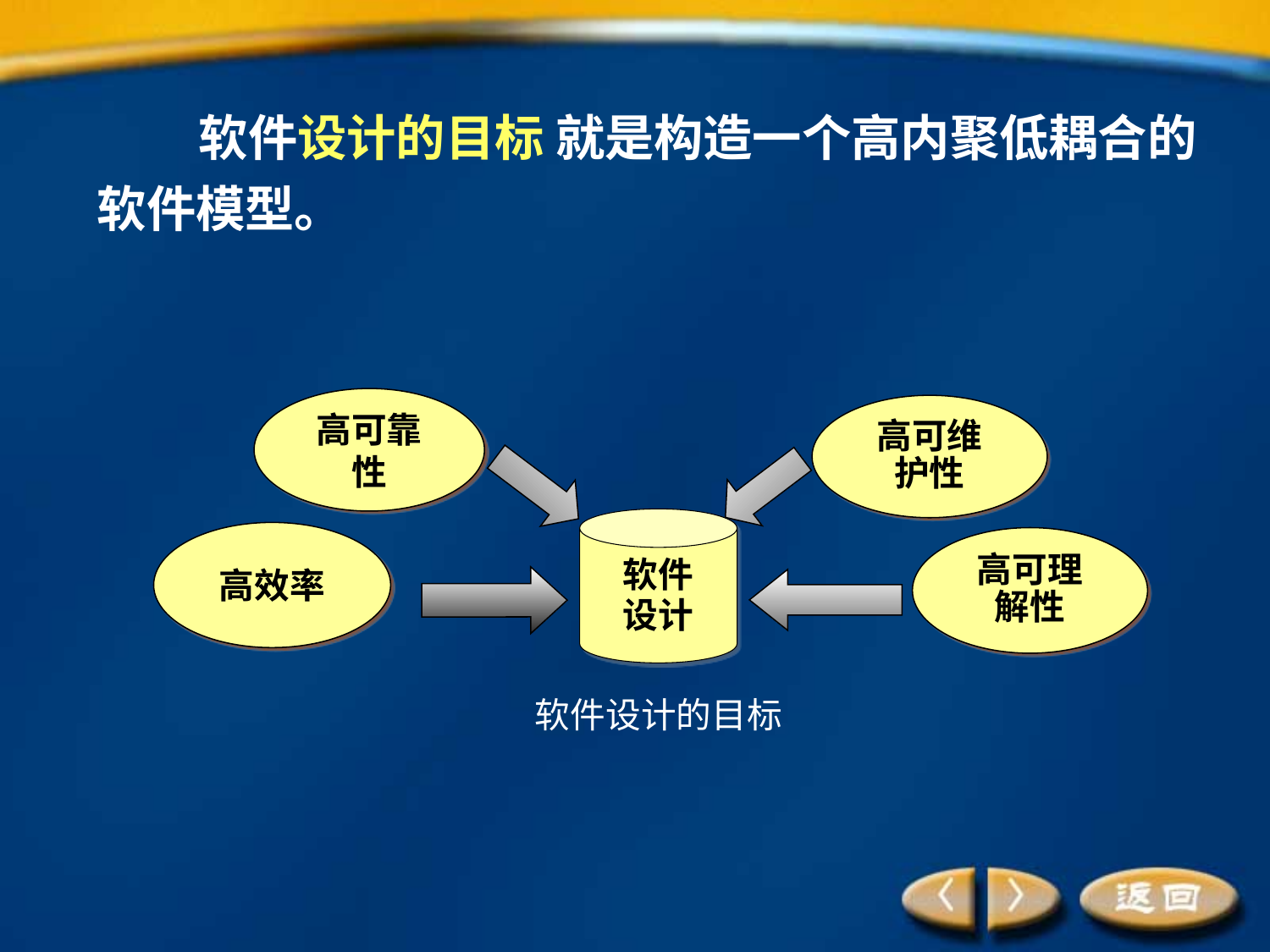

软件设计的目标 就是构造一个高内聚低耦合的软件模型。
高可靠性
高可维
护性

软件
设计

高效率
高可理
解性

软件设计的目标